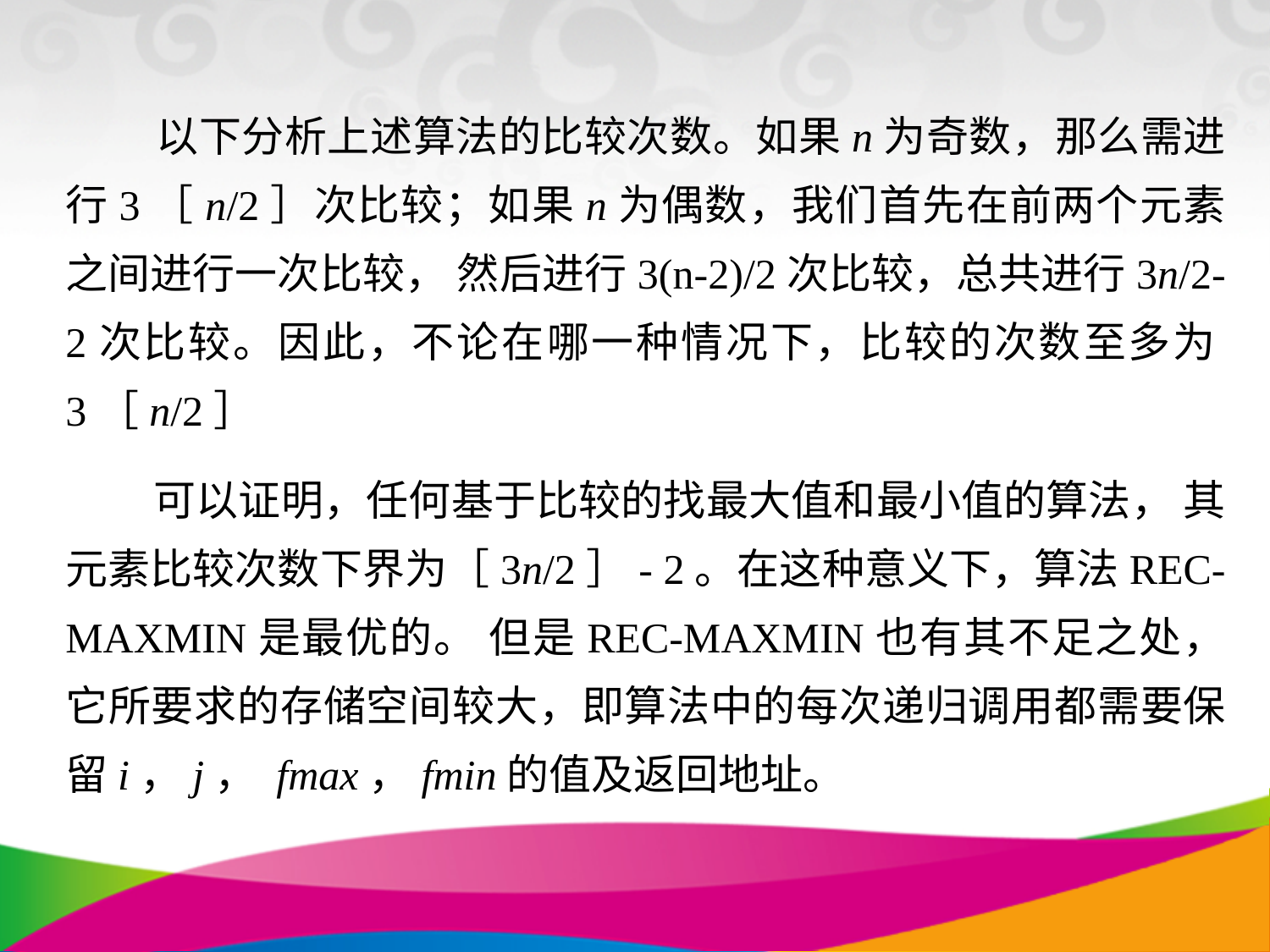

以下分析上述算法的比较次数。如果n为奇数，那么需进行3［n/2］次比较；如果n为偶数，我们首先在前两个元素之间进行一次比较， 然后进行3(n-2)/2次比较，总共进行3n/2-2次比较。因此，不论在哪一种情况下，比较的次数至多为3［n/2］
        可以证明，任何基于比较的找最大值和最小值的算法， 其元素比较次数下界为［3n/2］- 2。在这种意义下，算法REC-MAXMIN是最优的。 但是REC-MAXMIN也有其不足之处， 它所要求的存储空间较大，即算法中的每次递归调用都需要保留i，j， fmax，fmin的值及返回地址。